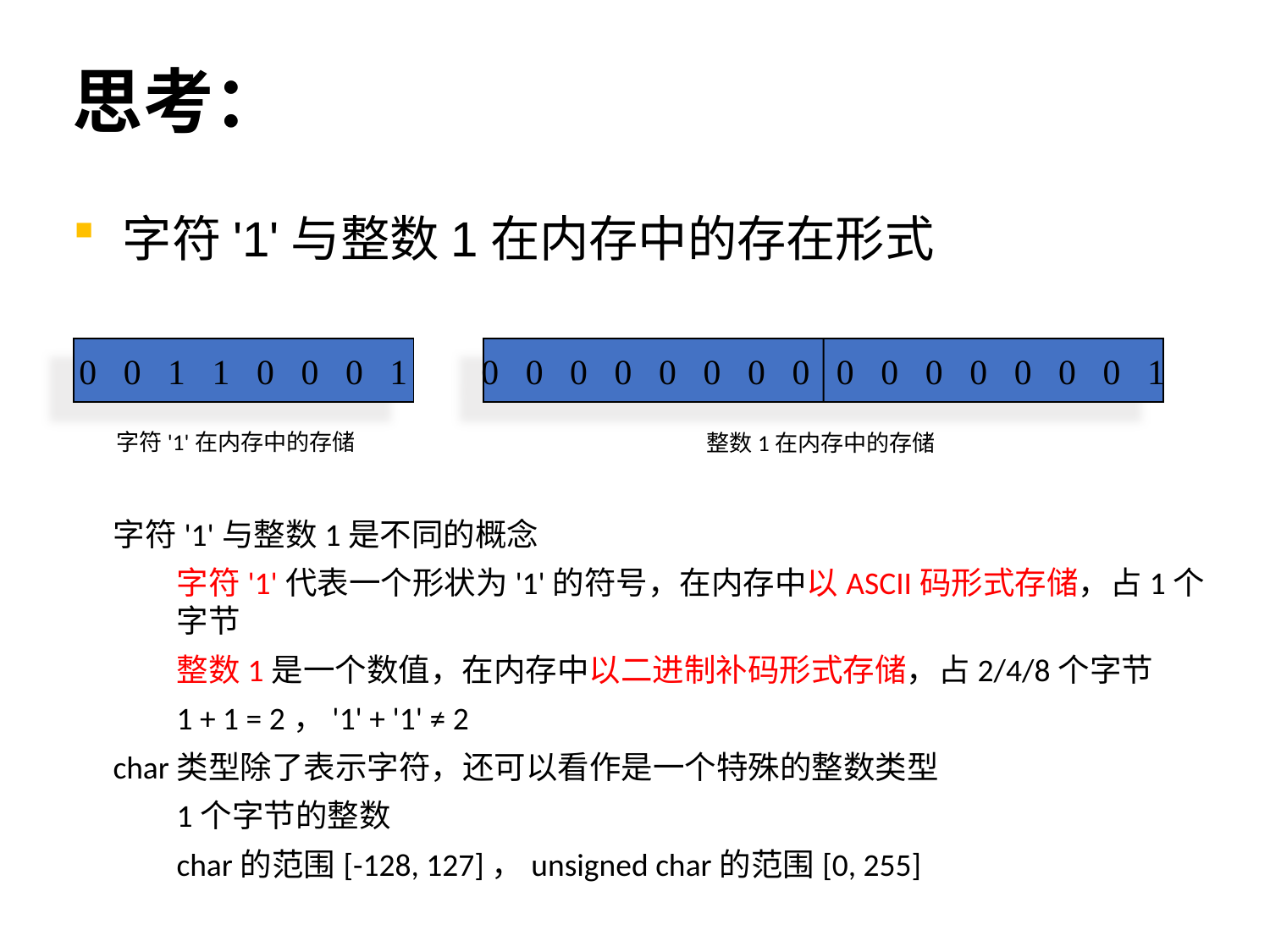

# 思考：
字符'1'与整数1在内存中的存在形式
0   0   1   1   0   0   0   1
0   0   0   0   0   0   0   0   0   0   0   0   0   0   0   1
字符'1'在内存中的存储
整数1在内存中的存储
字符'1'与整数1是不同的概念
字符'1'代表一个形状为'1'的符号，在内存中以ASCII码形式存储，占1个字节
整数1是一个数值，在内存中以二进制补码形式存储，占2/4/8个字节
1 + 1 = 2，'1' + '1' ≠ 2
char类型除了表示字符，还可以看作是一个特殊的整数类型
1个字节的整数
char的范围[-128, 127]，unsigned char的范围[0, 255]